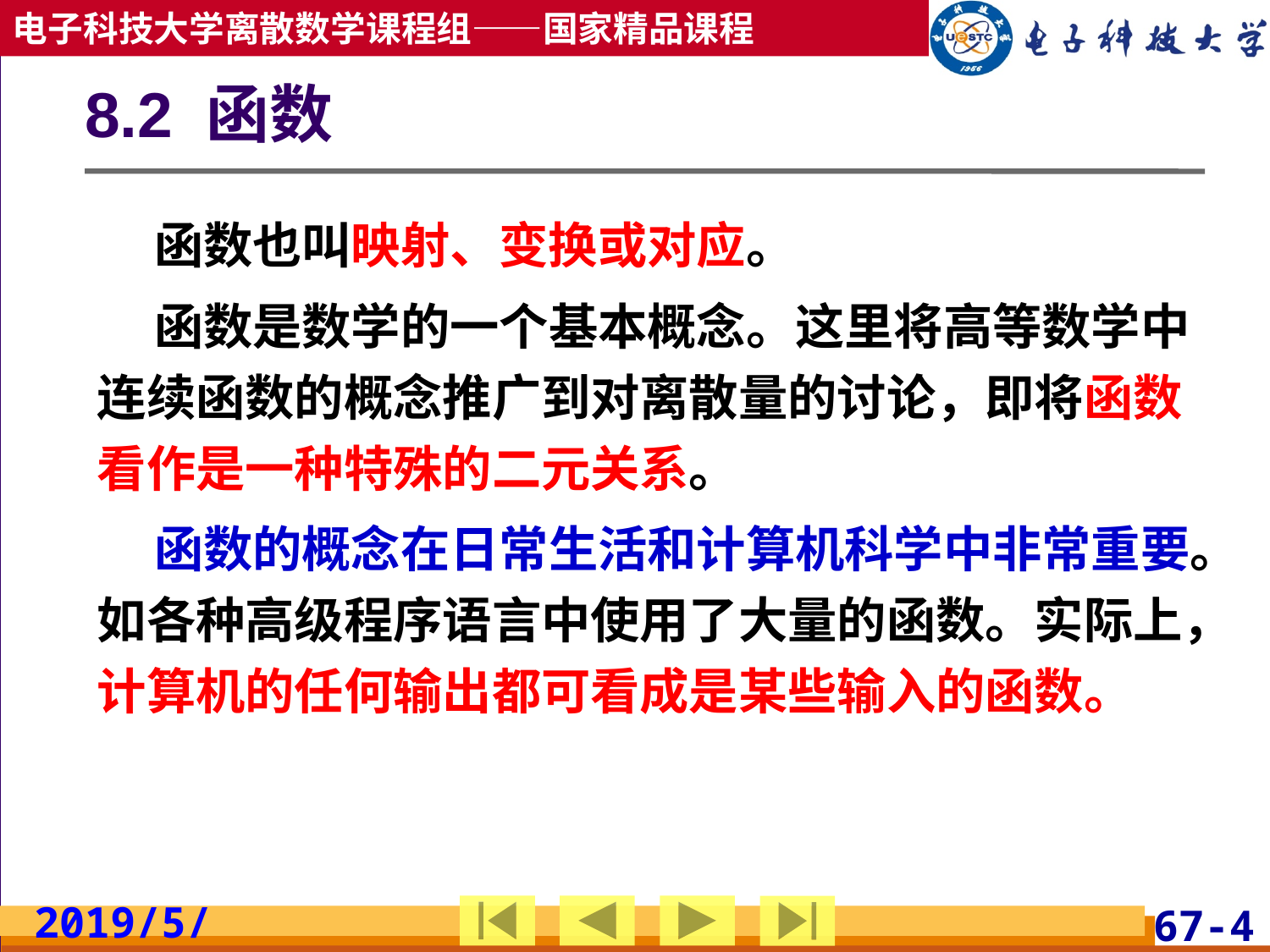

# 8.2 函数
    函数也叫映射、变换或对应。
    函数是数学的一个基本概念。这里将高等数学中连续函数的概念推广到对离散量的讨论，即将函数看作是一种特殊的二元关系。
    函数的概念在日常生活和计算机科学中非常重要。如各种高级程序语言中使用了大量的函数。实际上，计算机的任何输出都可看成是某些输入的函数。
2019/5/8